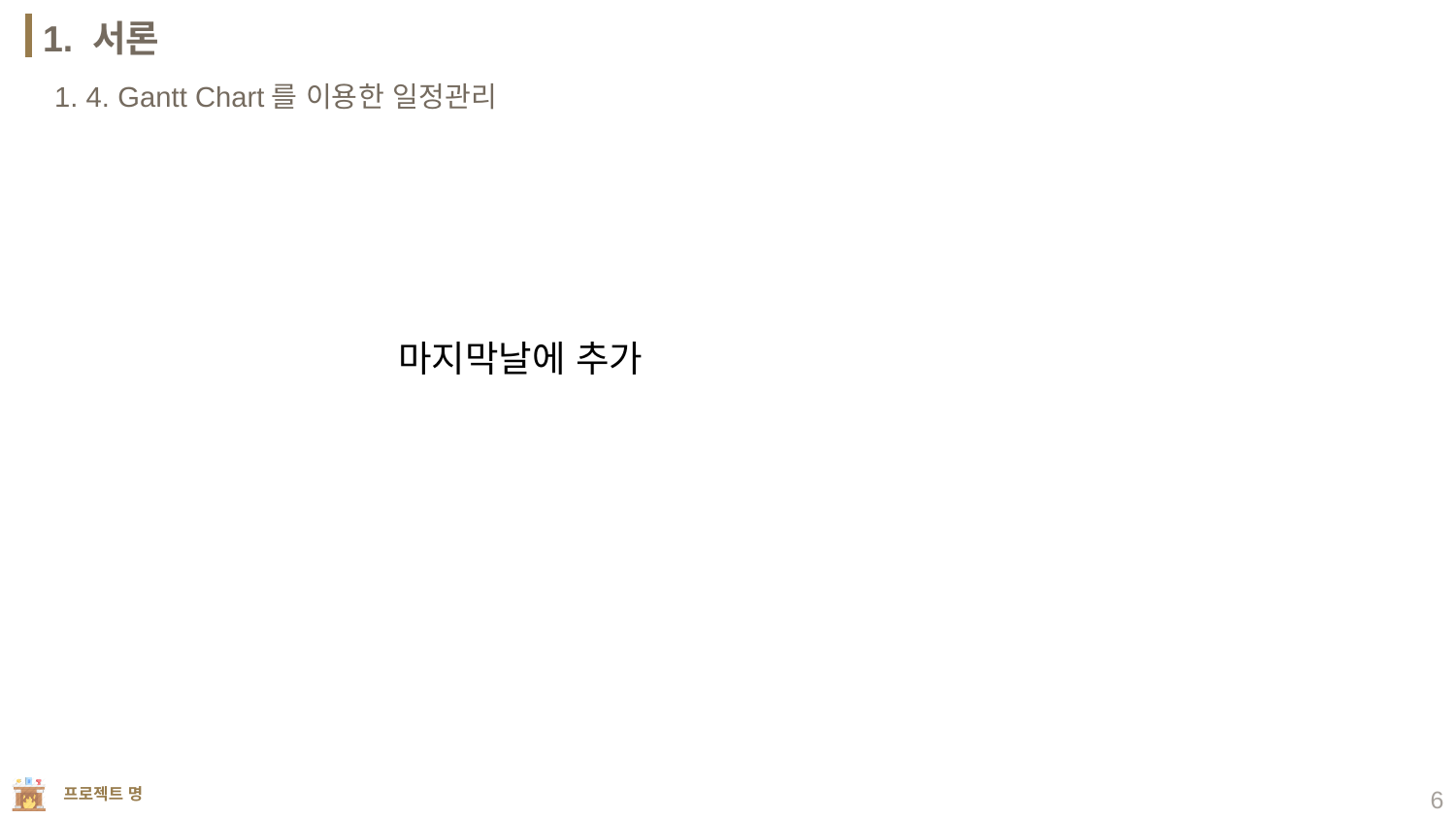

1. 서론
1. 4. Gantt Chart를 이용한 일정관리
마지막날에 추가

6